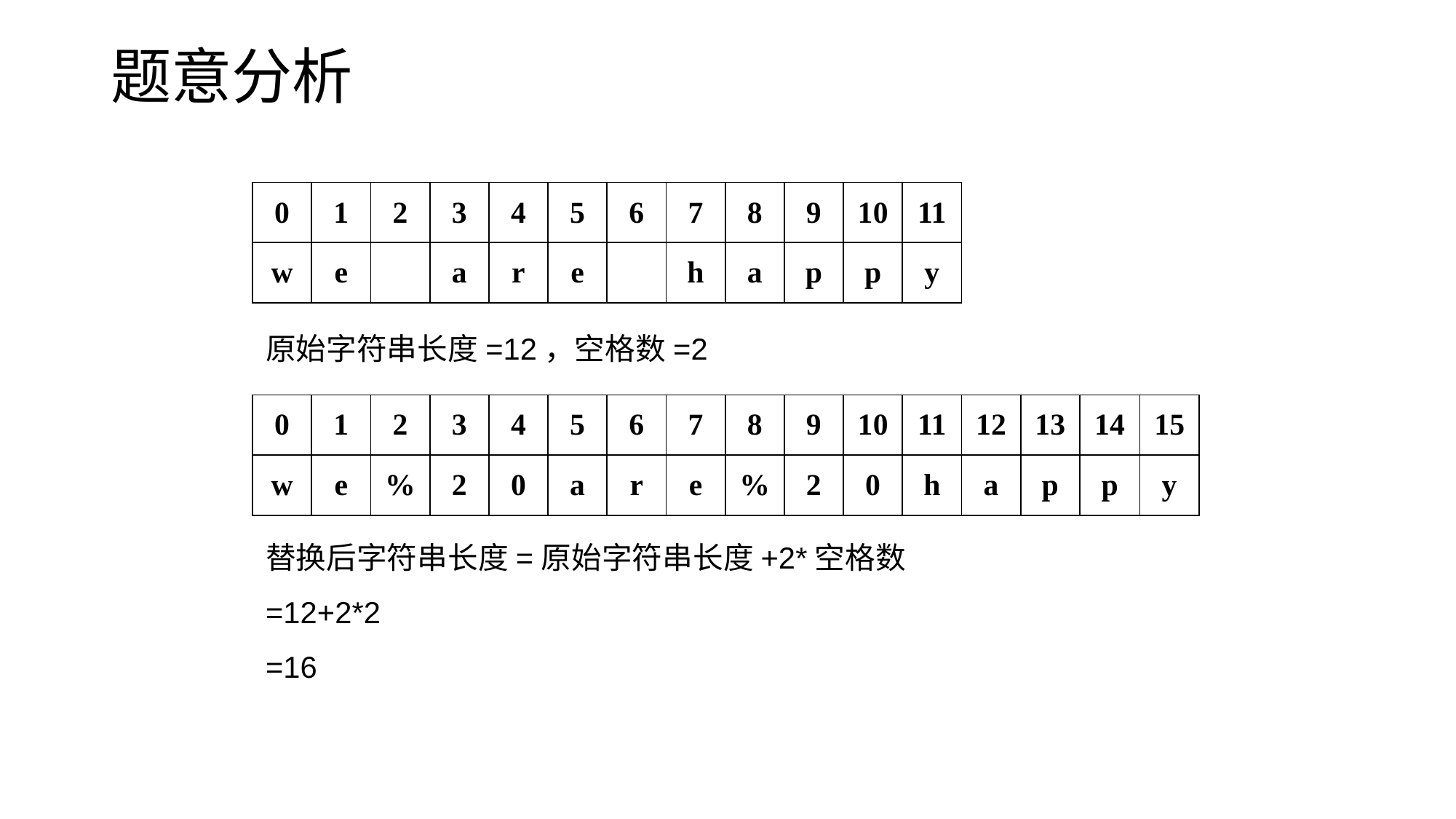

# 题意分析
| 0 | 1 | 2 | 3 | 4 | 5 | 6 | 7 | 8 | 9 | 10 | 11 |
| --- | --- | --- | --- | --- | --- | --- | --- | --- | --- | --- | --- |
| w | e |  | a | r | e |  | h | a | p | p | y |
原始字符串长度=12，空格数=2
| 0 | 1 | 2 | 3 | 4 | 5 | 6 | 7 | 8 | 9 | 10 | 11 | 12 | 13 | 14 | 15 |
| --- | --- | --- | --- | --- | --- | --- | --- | --- | --- | --- | --- | --- | --- | --- | --- |
| w | e | % | 2 | 0 | a | r | e | % | 2 | 0 | h | a | p | p | y |
替换后字符串长度=原始字符串长度+2*空格数
=12+2*2
=16